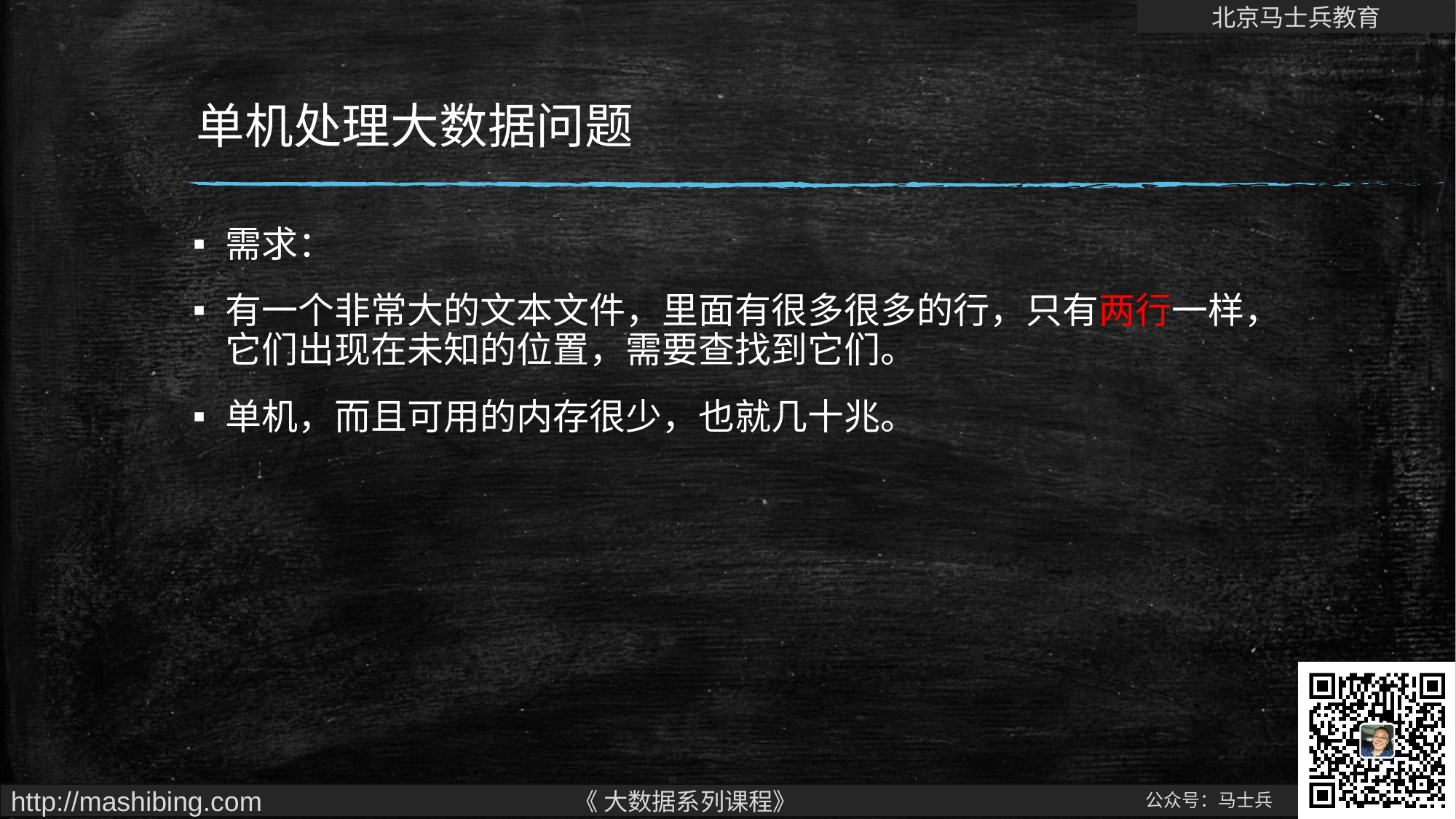

# 单机处理大数据问题
需求：
有一个非常大的文本文件，里面有很多很多的行，只有两行一样，它们出现在未知的位置，需要查找到它们。
单机，而且可用的内存很少，也就几十兆。